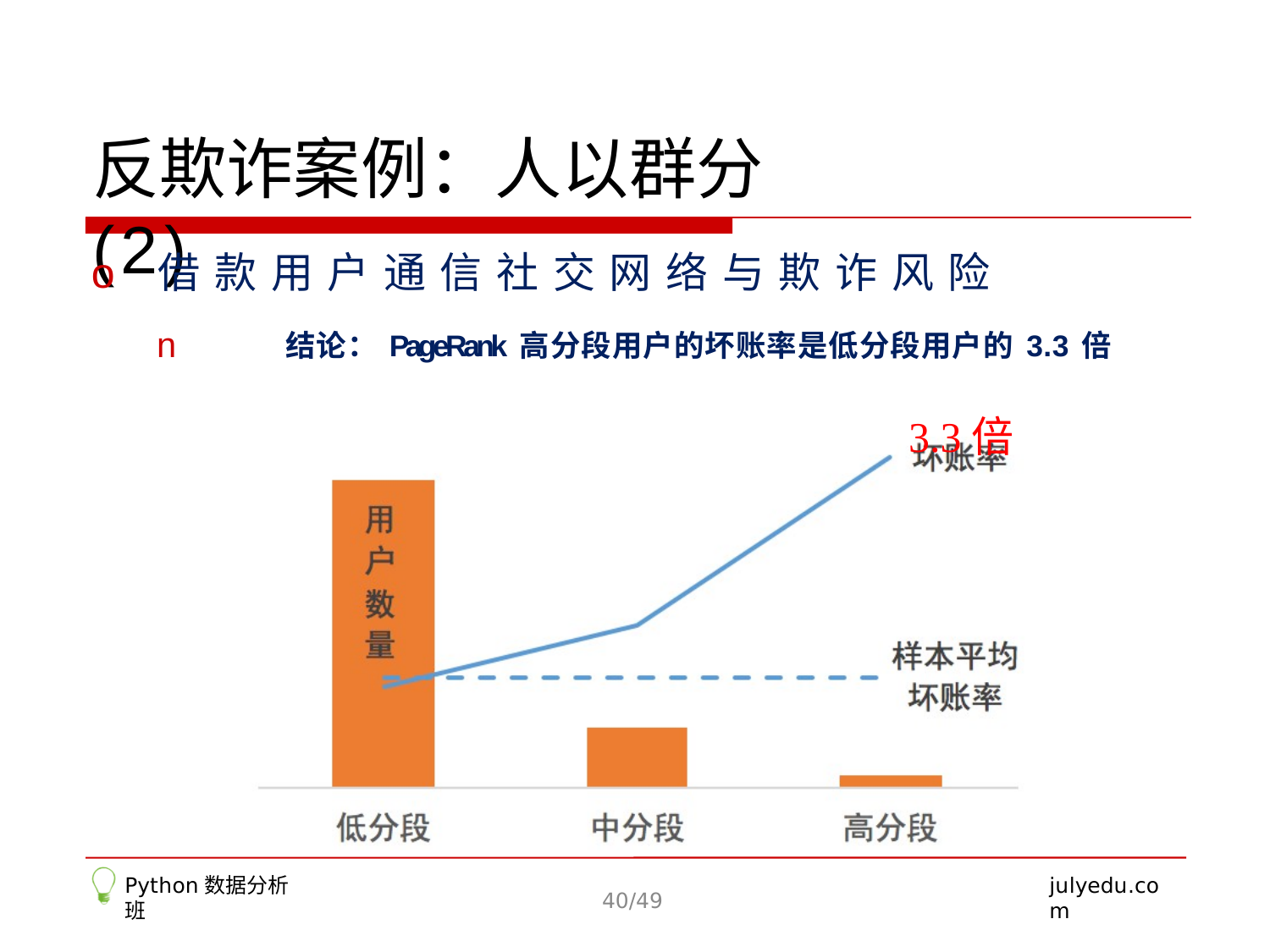

# 反欺诈案例：人以群分(2)

o	借款用户通信社交网络与欺诈风险
n	结论：PageRank高分段用户的坏账率是低分段用户的3.3倍

3.3倍

Python数据分析班
julyedu.com
40/49